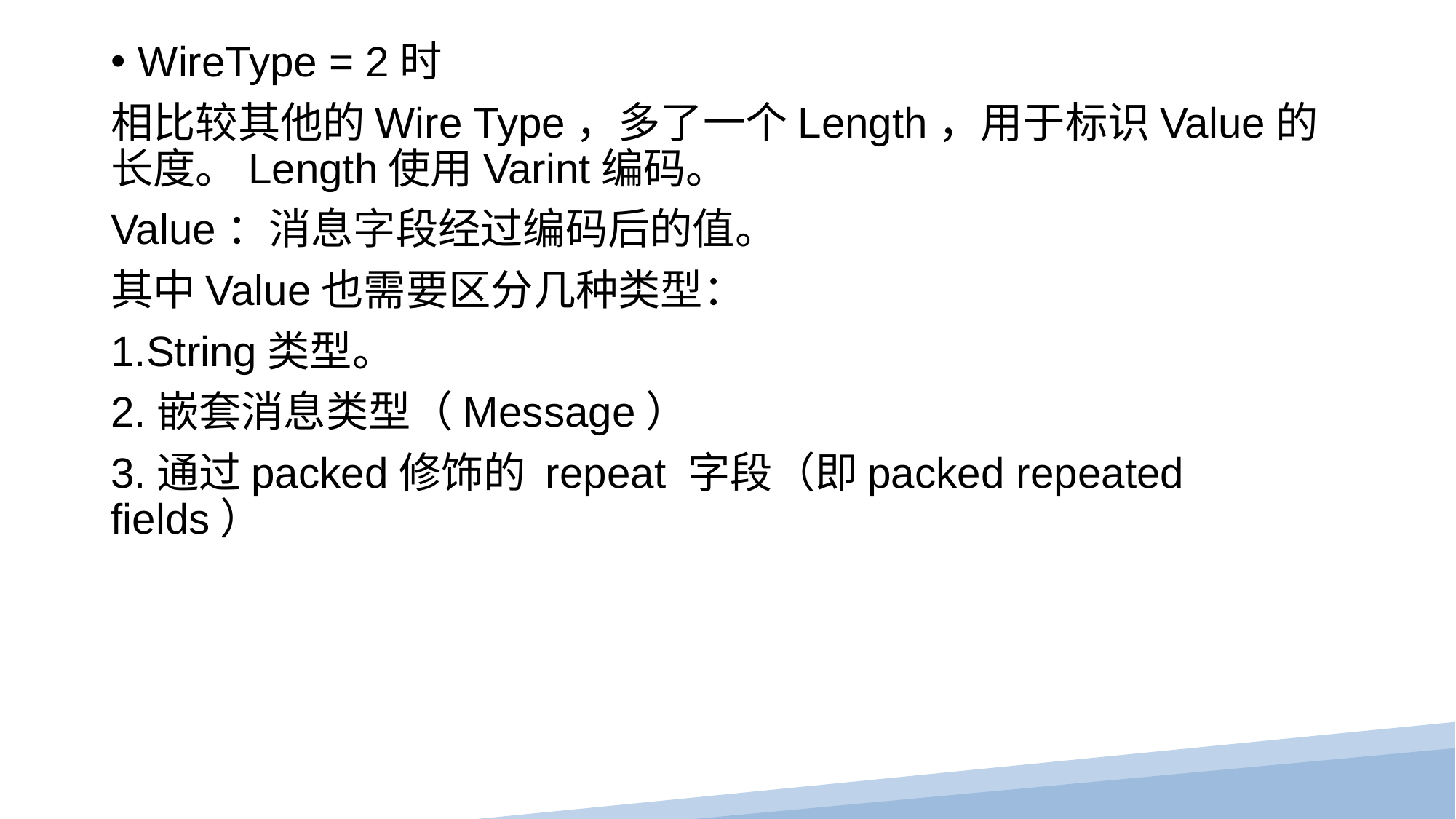

WireType = 2时
相比较其他的Wire Type，多了一个Length，用于标识Value的长度。Length使用Varint编码。
Value：消息字段经过编码后的值。
其中Value也需要区分几种类型：
1.String类型。
2.嵌套消息类型（Message）
3.通过packed修饰的 repeat 字段（即packed repeated fields）